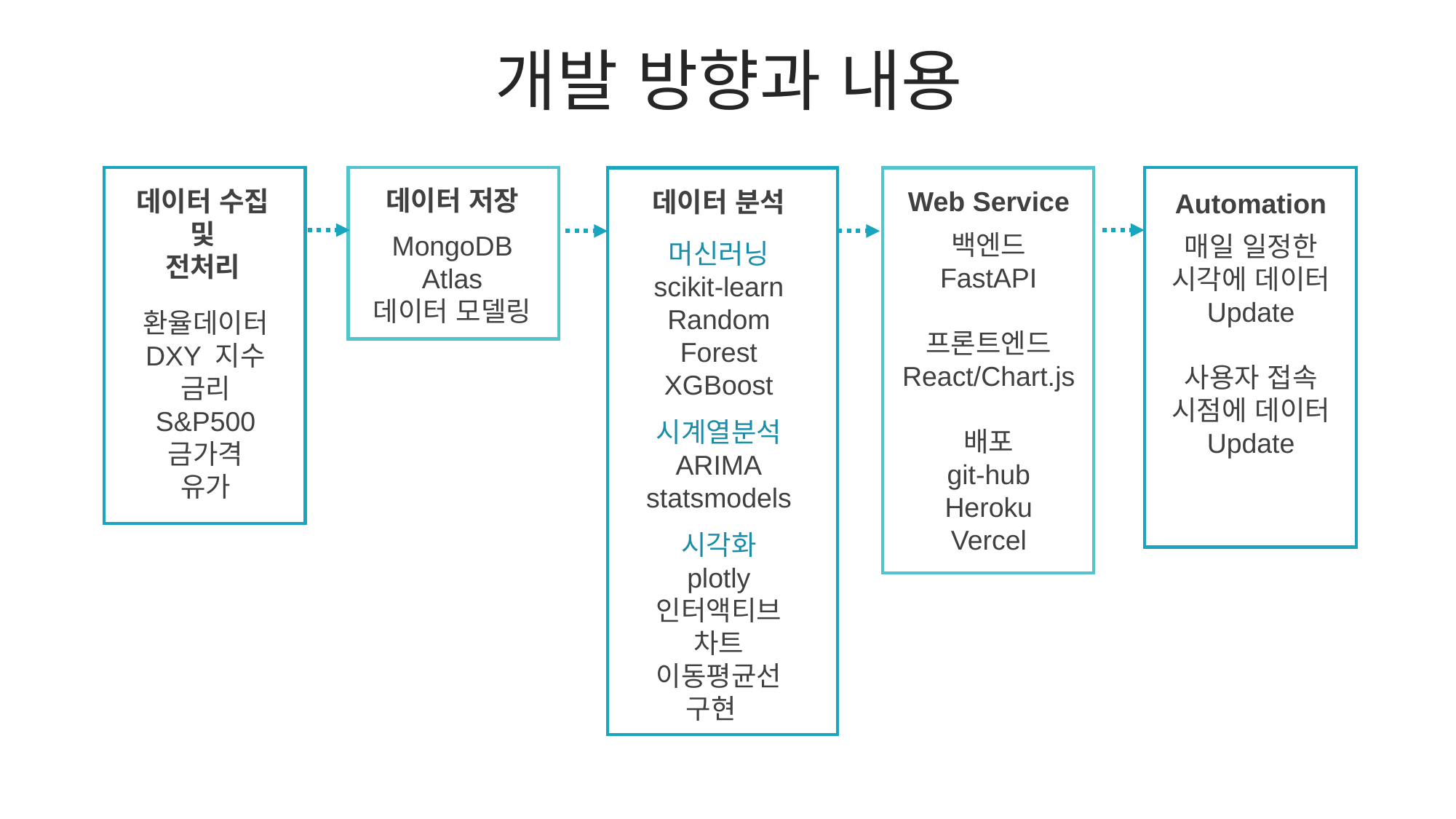

개발 방향과 내용

데이터 저장
MongoDB Atlas
데이터 모델링
데이터 수집
및
전처리
환율데이터
DXY 지수
금리
S&P500
금가격
유가
Web Service
백엔드
FastAPI

프론트엔드
React/Chart.js

배포
git-hub
Heroku
Vercel
데이터 분석
머신러닝
scikit-learn
Random Forest
XGBoost

시계열분석
ARIMA
statsmodels

시각화
plotly
인터액티브 차트
이동평균선 구현
Automation
매일 일정한 시각에 데이터 Update

사용자 접속 시점에 데이터 Update